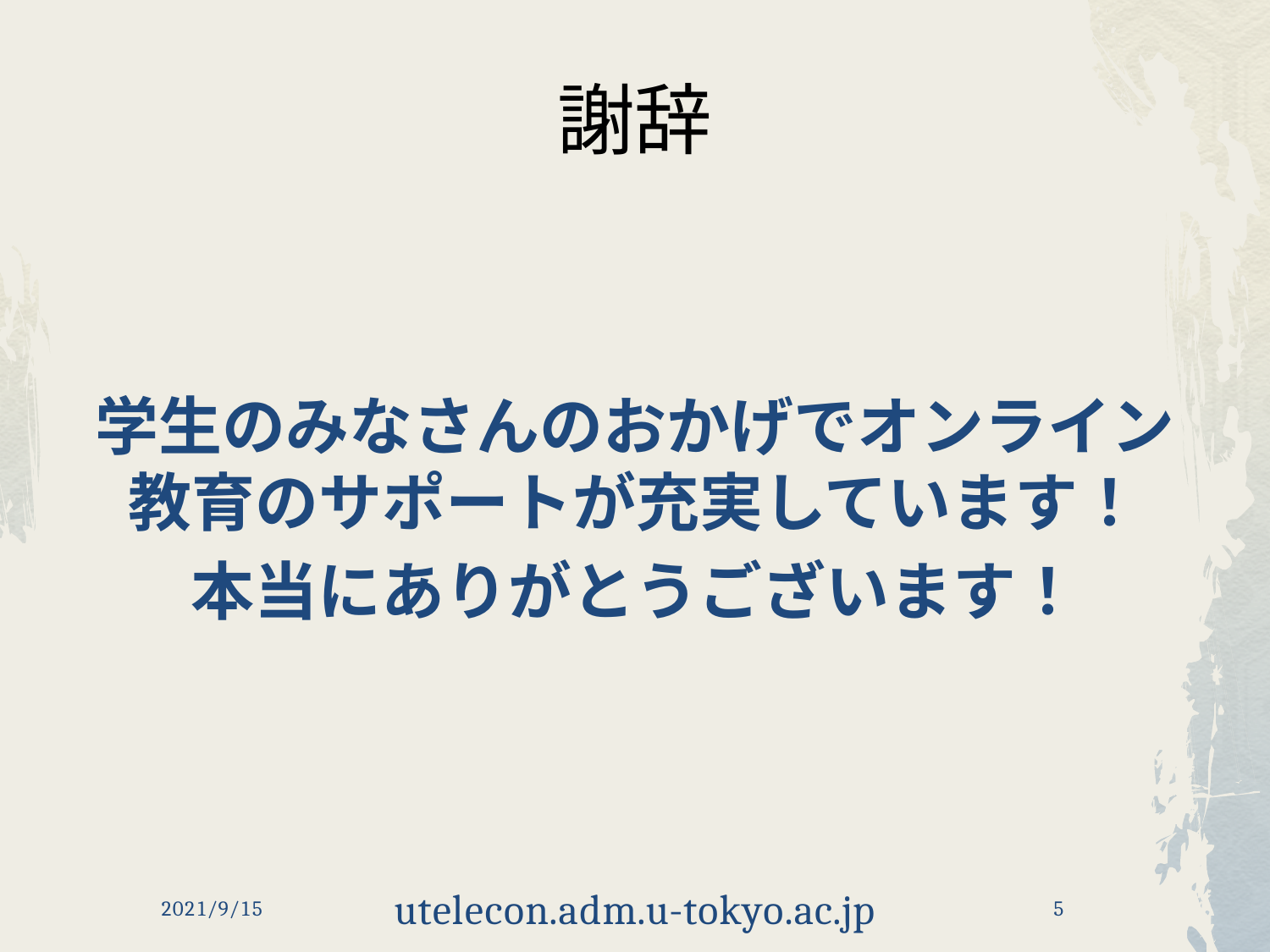

# 謝辞
学生のみなさんのおかげでオンライン教育のサポートが充実しています！
本当にありがとうございます！
2021/9/15
utelecon.adm.u-tokyo.ac.jp
5